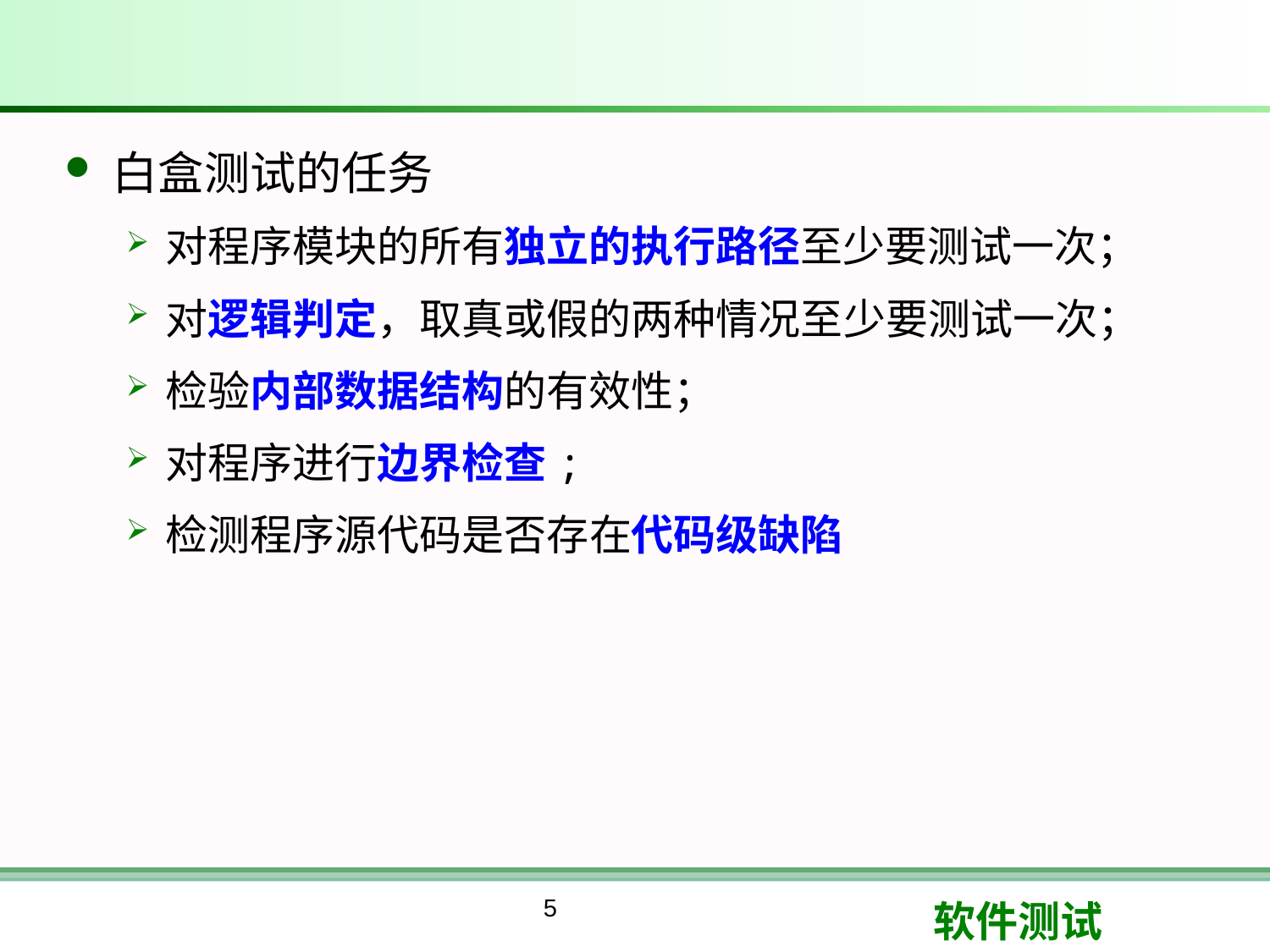

#
白盒测试的任务
对程序模块的所有独立的执行路径至少要测试一次；
对逻辑判定，取真或假的两种情况至少要测试一次；
检验内部数据结构的有效性；
对程序进行边界检查;
检测程序源代码是否存在代码级缺陷
5